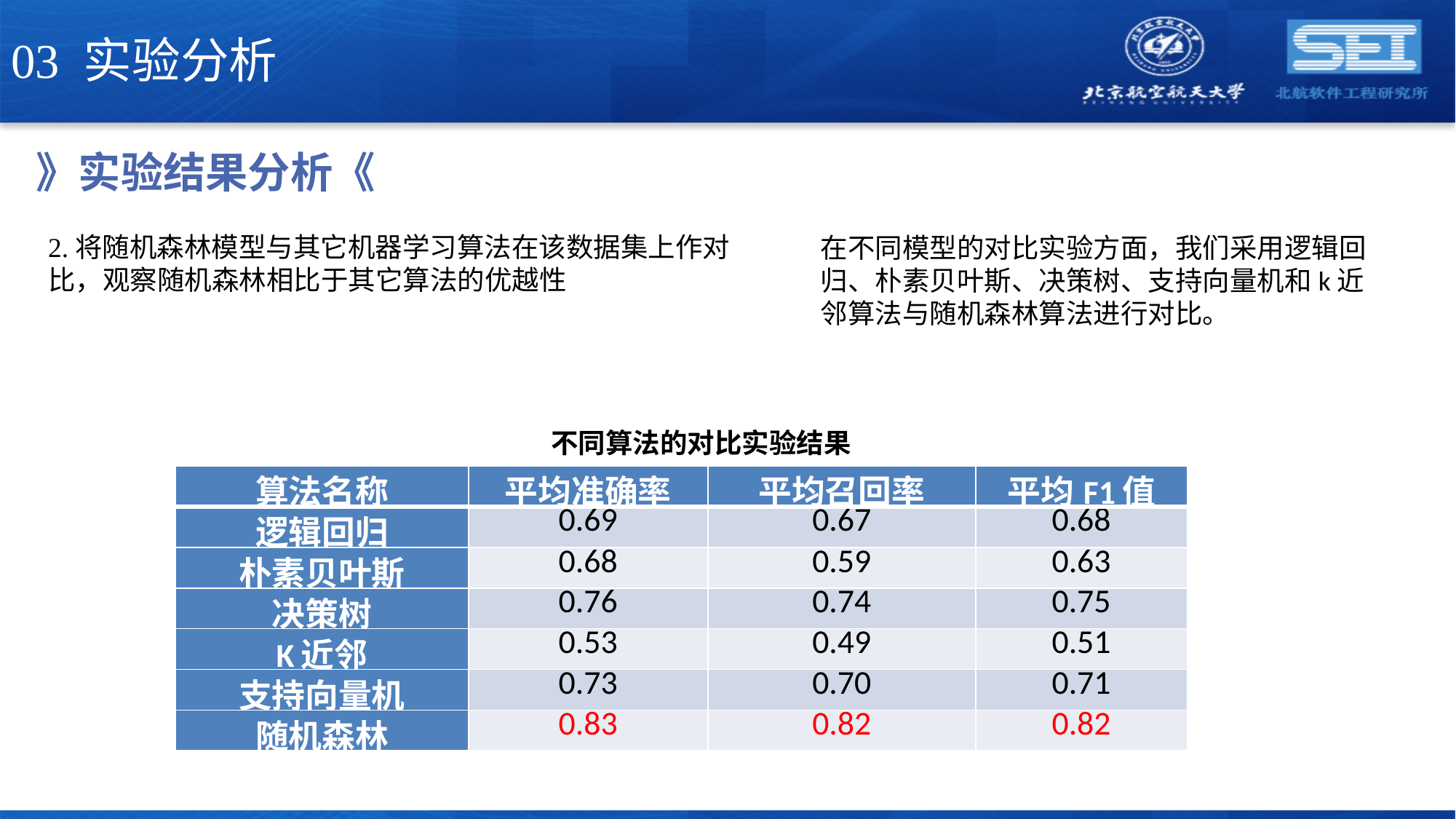

03 实验分析
》实验结果分析《
2.将随机森林模型与其它机器学习算法在该数据集上作对比，观察随机森林相比于其它算法的优越性
在不同模型的对比实验方面，我们采用逻辑回归、朴素贝叶斯、决策树、支持向量机和k近邻算法与随机森林算法进行对比。
不同算法的对比实验结果
| 算法名称 | 平均准确率 | 平均召回率 | 平均F1值 |
| --- | --- | --- | --- |
| 逻辑回归 | 0.69 | 0.67 | 0.68 |
| 朴素贝叶斯 | 0.68 | 0.59 | 0.63 |
| 决策树 | 0.76 | 0.74 | 0.75 |
| K近邻 | 0.53 | 0.49 | 0.51 |
| 支持向量机 | 0.73 | 0.70 | 0.71 |
| 随机森林 | 0.83 | 0.82 | 0.82 |